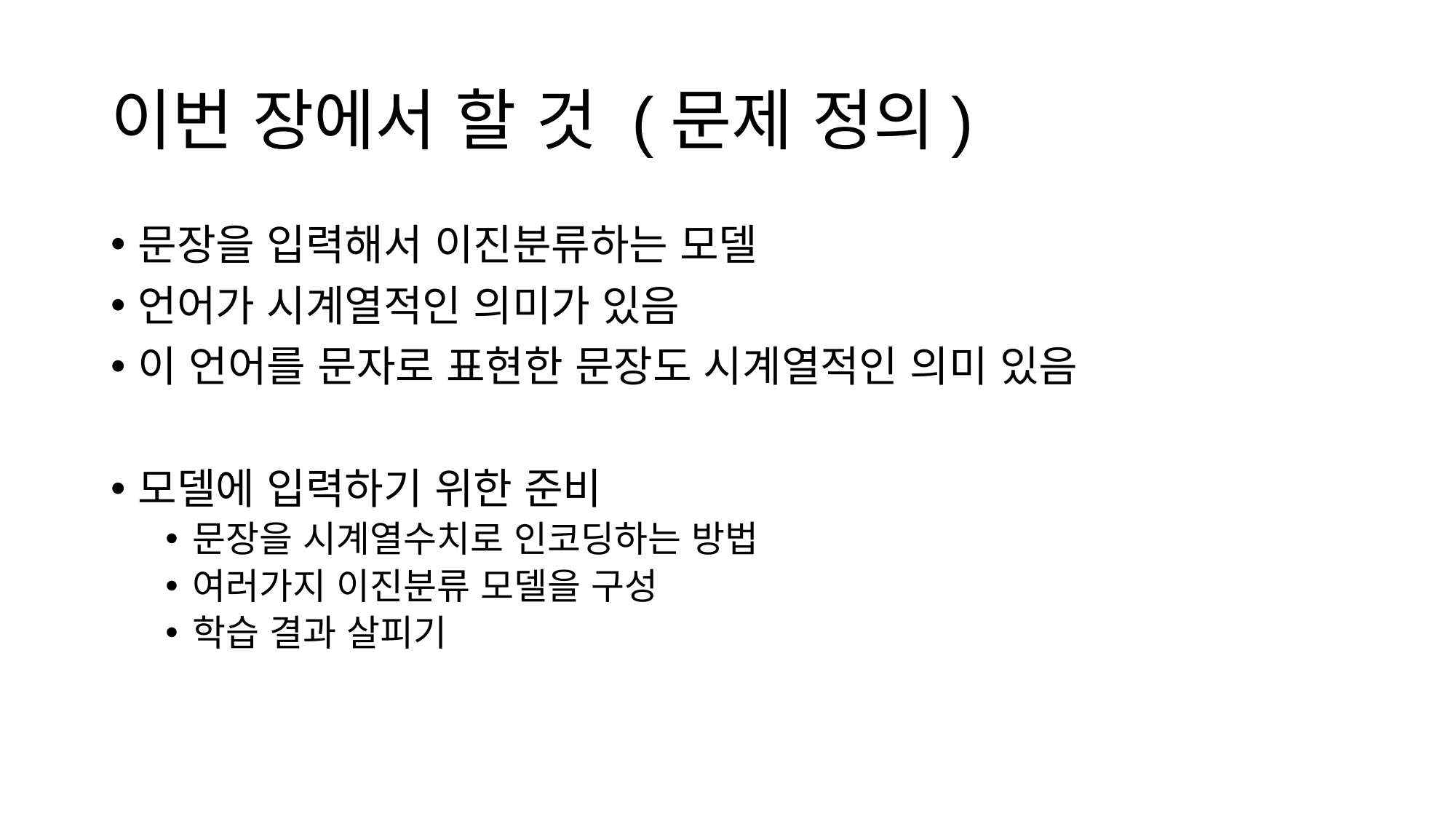

# 이번 장에서 할 것 (문제 정의)
문장을 입력해서 이진분류하는 모델
언어가 시계열적인 의미가 있음
이 언어를 문자로 표현한 문장도 시계열적인 의미 있음

모델에 입력하기 위한 준비
문장을 시계열수치로 인코딩하는 방법
여러가지 이진분류 모델을 구성
학습 결과 살피기